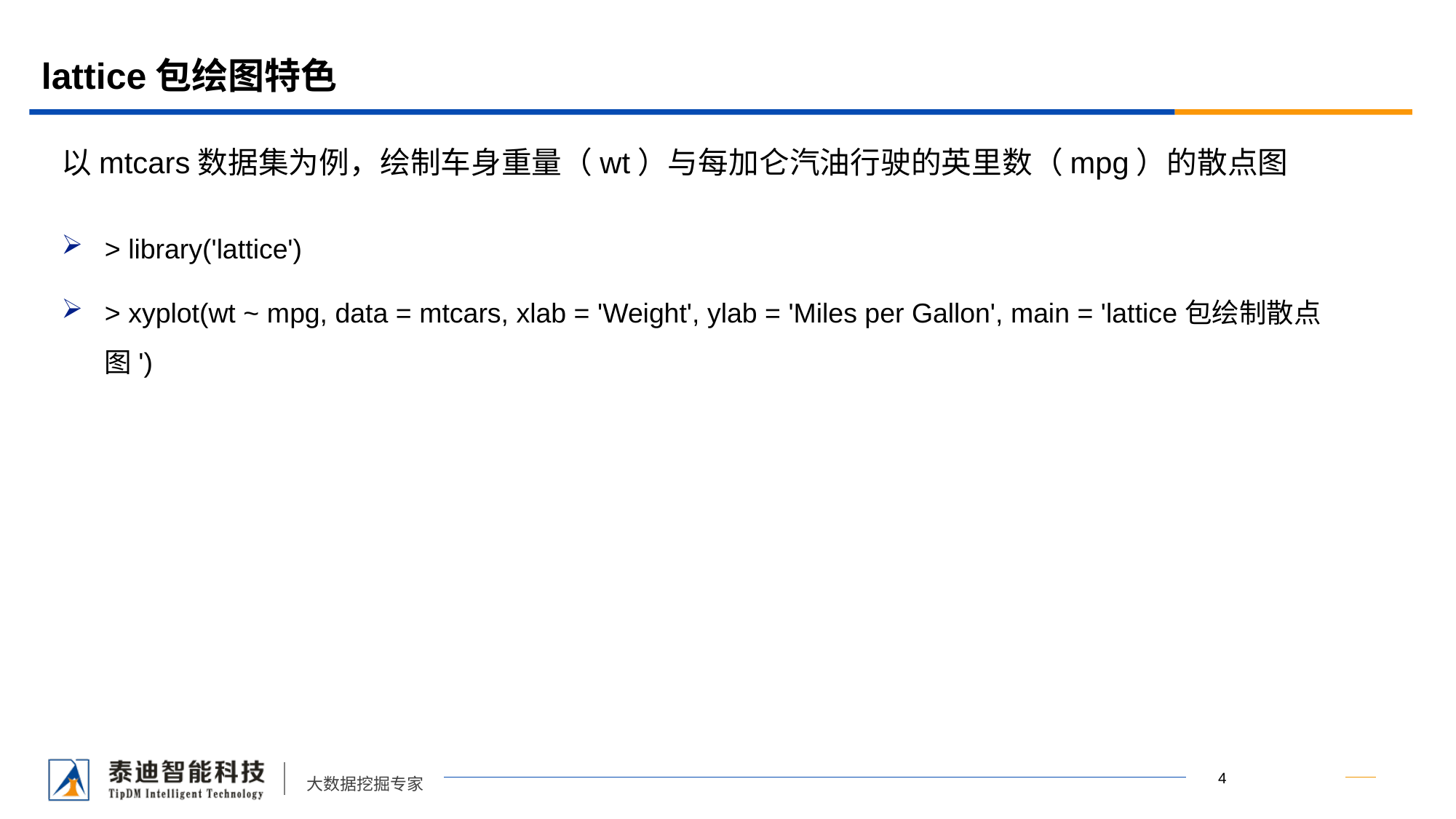

# lattice包绘图特色
以mtcars数据集为例，绘制车身重量（wt）与每加仑汽油行驶的英里数（mpg）的散点图
> library('lattice')
> xyplot(wt ~ mpg, data = mtcars, xlab = 'Weight', ylab = 'Miles per Gallon', main = 'lattice包绘制散点图')